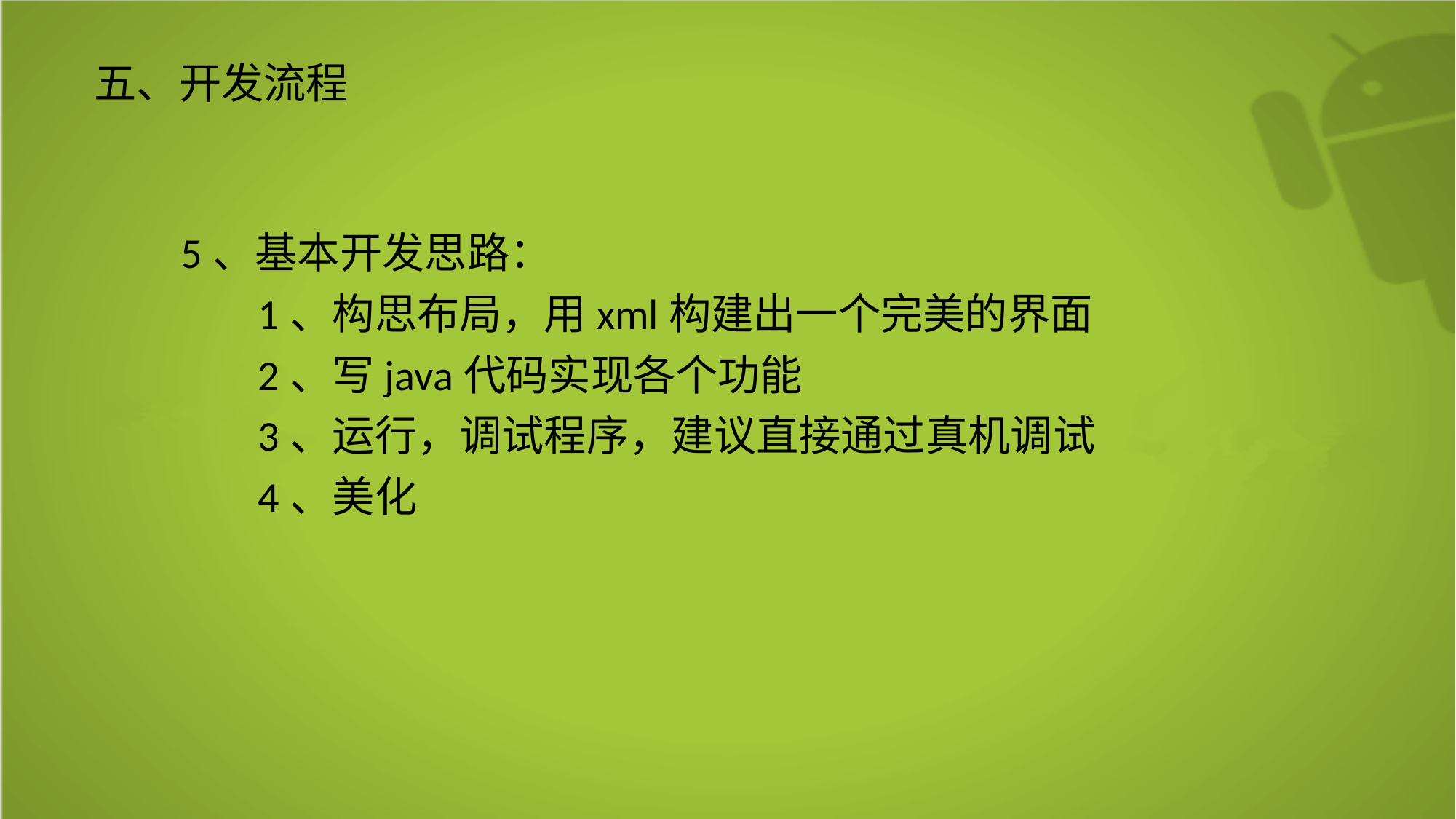

五、开发流程

         5、基本开发思路：
                 1、构思布局，用xml构建出一个完美的界面
                 2、写java代码实现各个功能
                 3、运行，调试程序，建议直接通过真机调试
                 4、美化